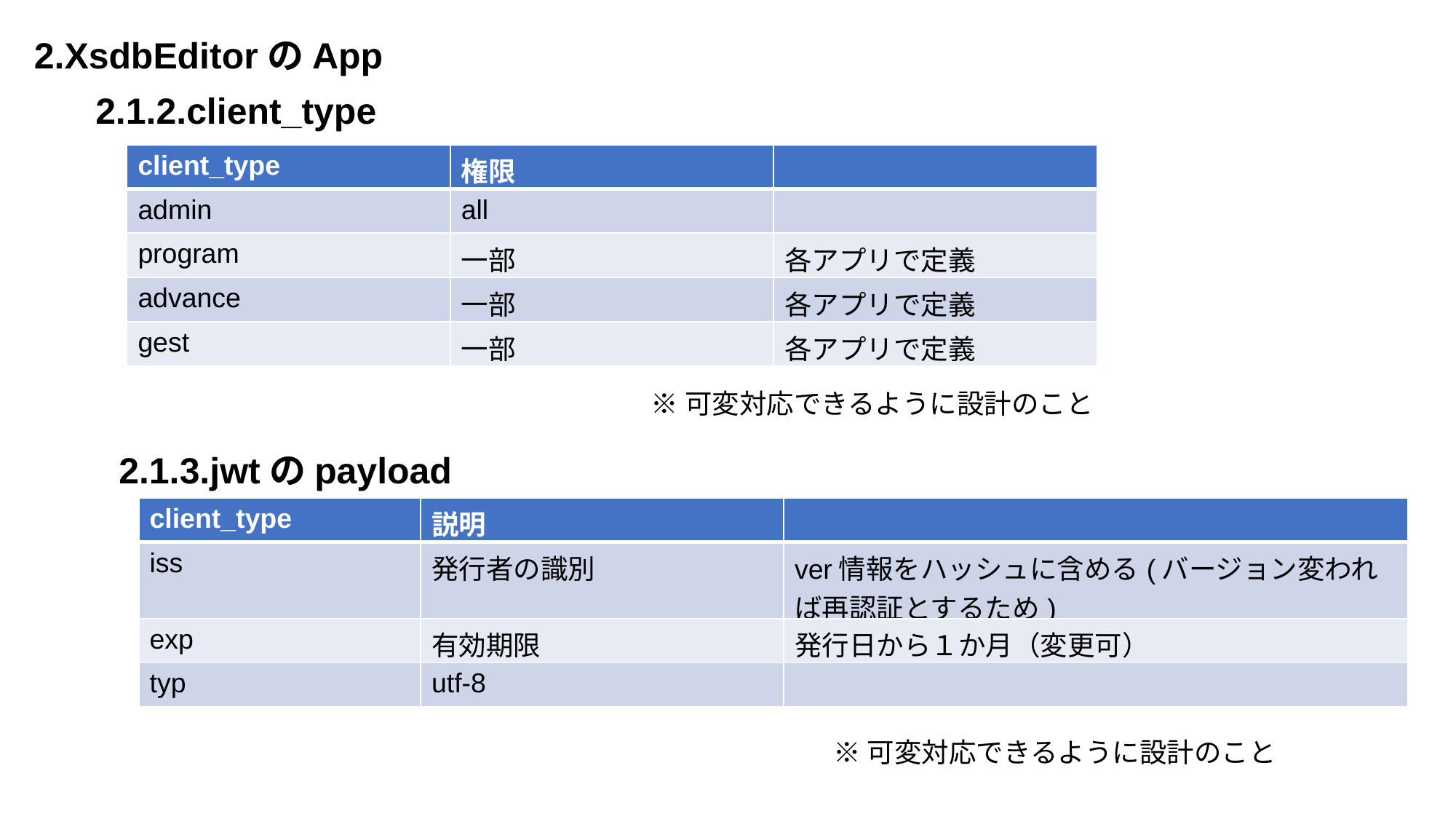

2.XsdbEditorのApp
2.1.2.client_type
| client\_type | 権限 |  |
| --- | --- | --- |
| admin | all |  |
| program | 一部 | 各アプリで定義 |
| advance | 一部 | 各アプリで定義 |
| gest | 一部 | 各アプリで定義 |
※可変対応できるように設計のこと
2.1.3.jwtのpayload
| client\_type | 説明 |  |
| --- | --- | --- |
| iss | 発行者の識別 | ver情報をハッシュに含める(バージョン変われば再認証とするため) |
| exp | 有効期限 | 発行日から１か月（変更可） |
| typ | utf-8 |  |
※可変対応できるように設計のこと